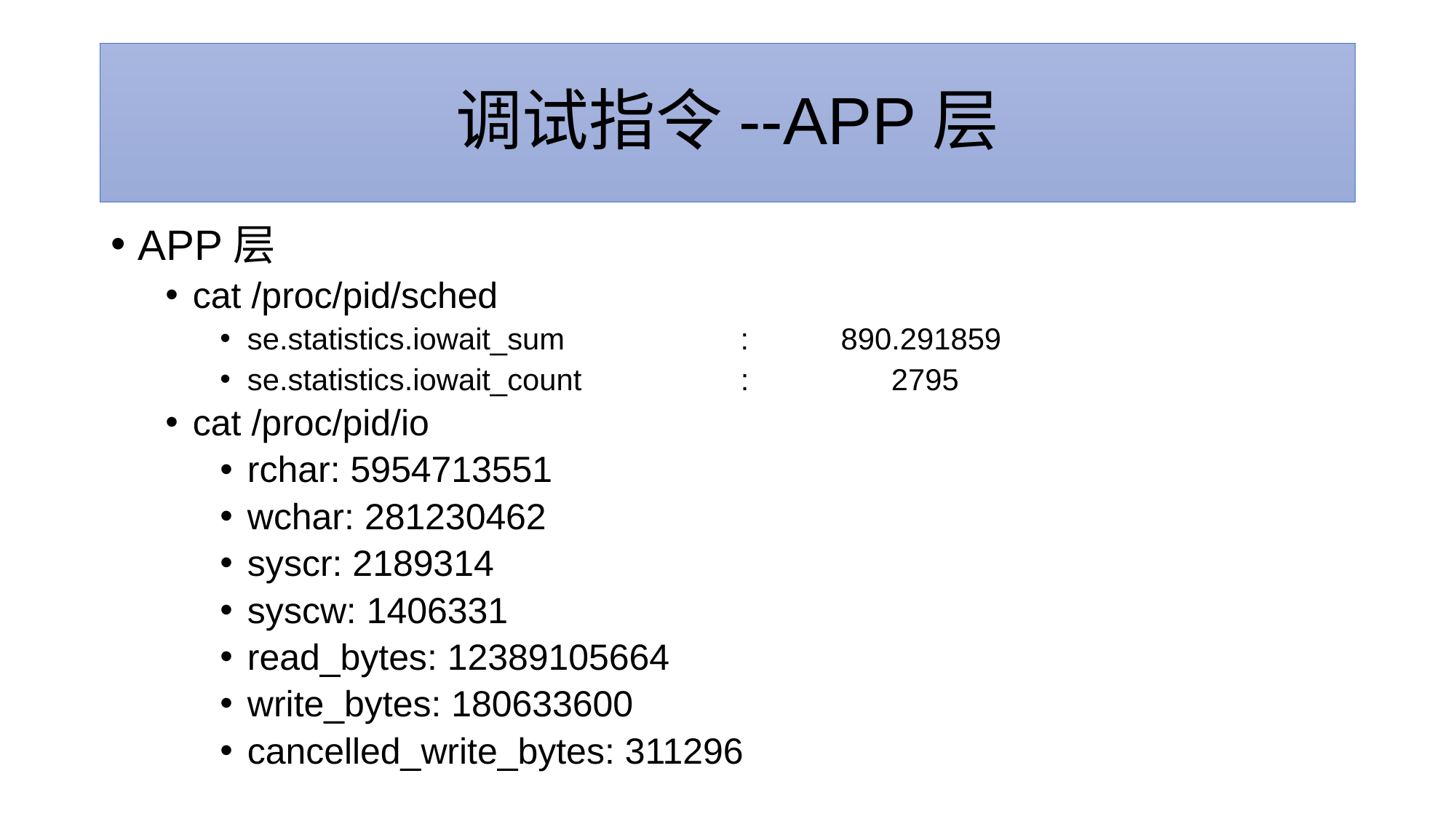

# 调试指令--APP层
APP层
cat /proc/pid/sched
se.statistics.iowait_sum                     :           890.291859
se.statistics.iowait_count                   :                 2795
cat /proc/pid/io
rchar: 5954713551
wchar: 281230462
syscr: 2189314
syscw: 1406331
read_bytes: 12389105664
write_bytes: 180633600
cancelled_write_bytes: 311296